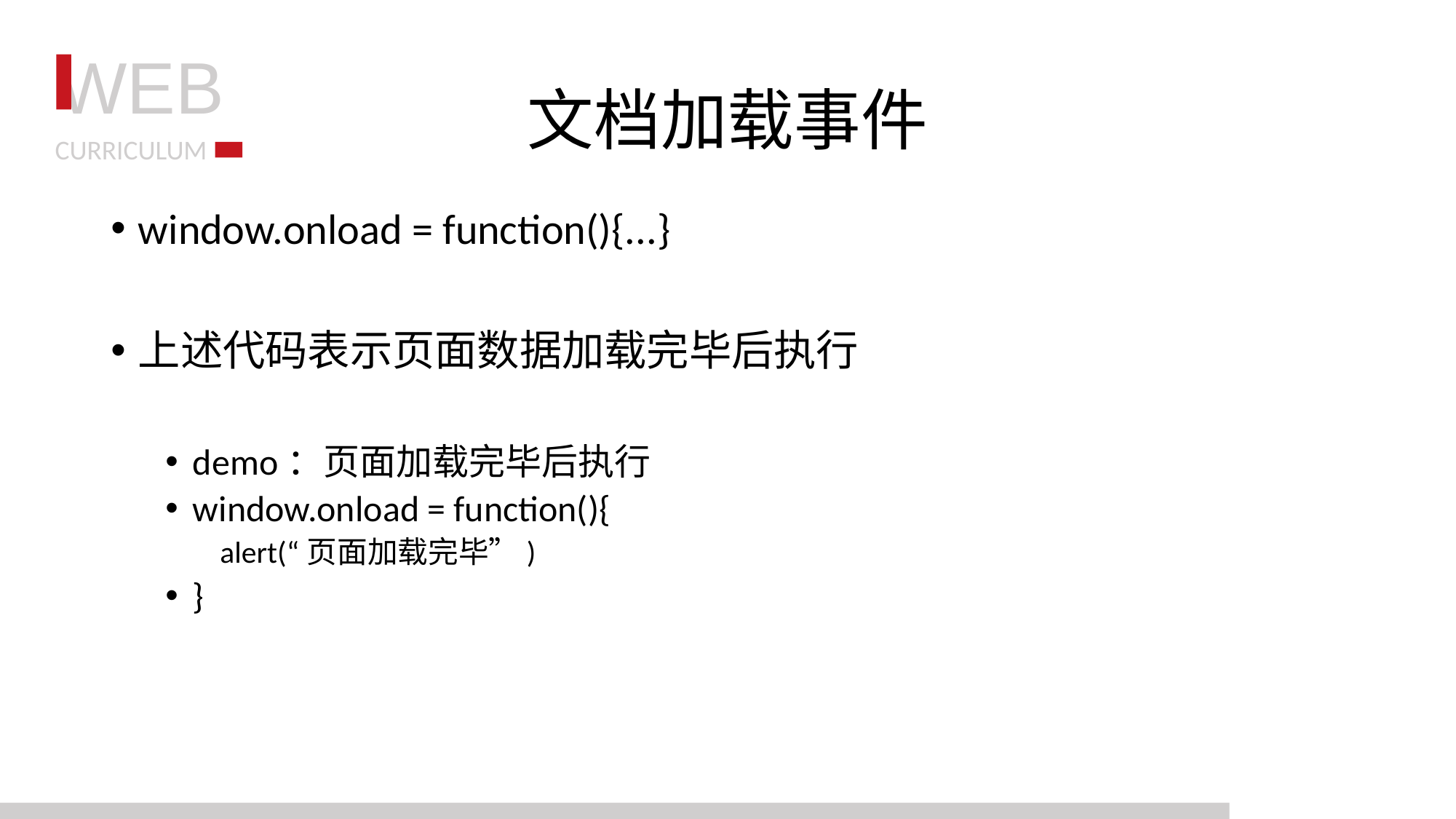

# 文档加载事件
window.onload = function(){...}

上述代码表示页面数据加载完毕后执行

demo：页面加载完毕后执行
window.onload = function(){
alert(“页面加载完毕”)
}